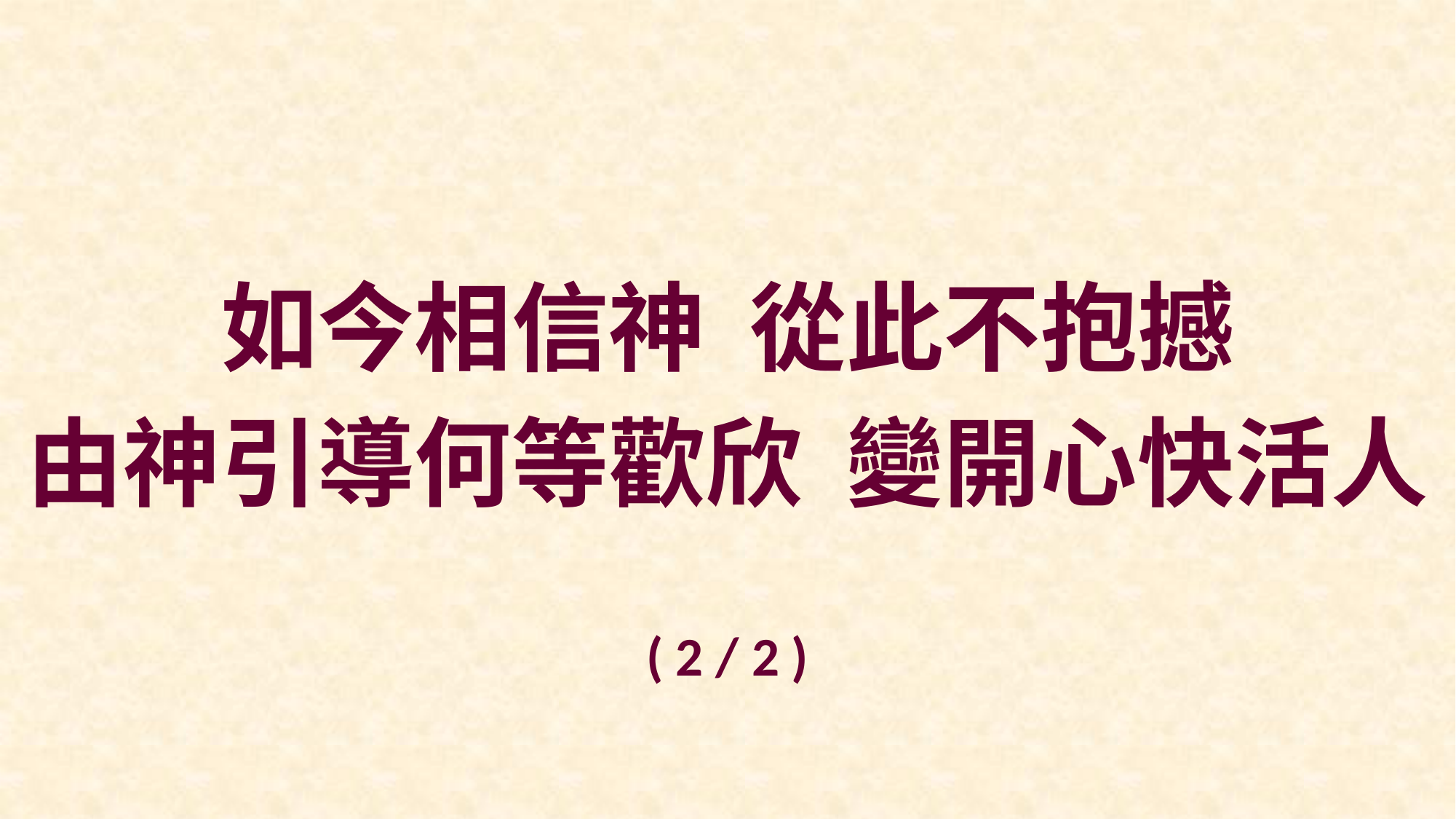

如今相信神  從此不抱撼
由神引導何等歡欣  變開心快活人
( 2 / 2 )